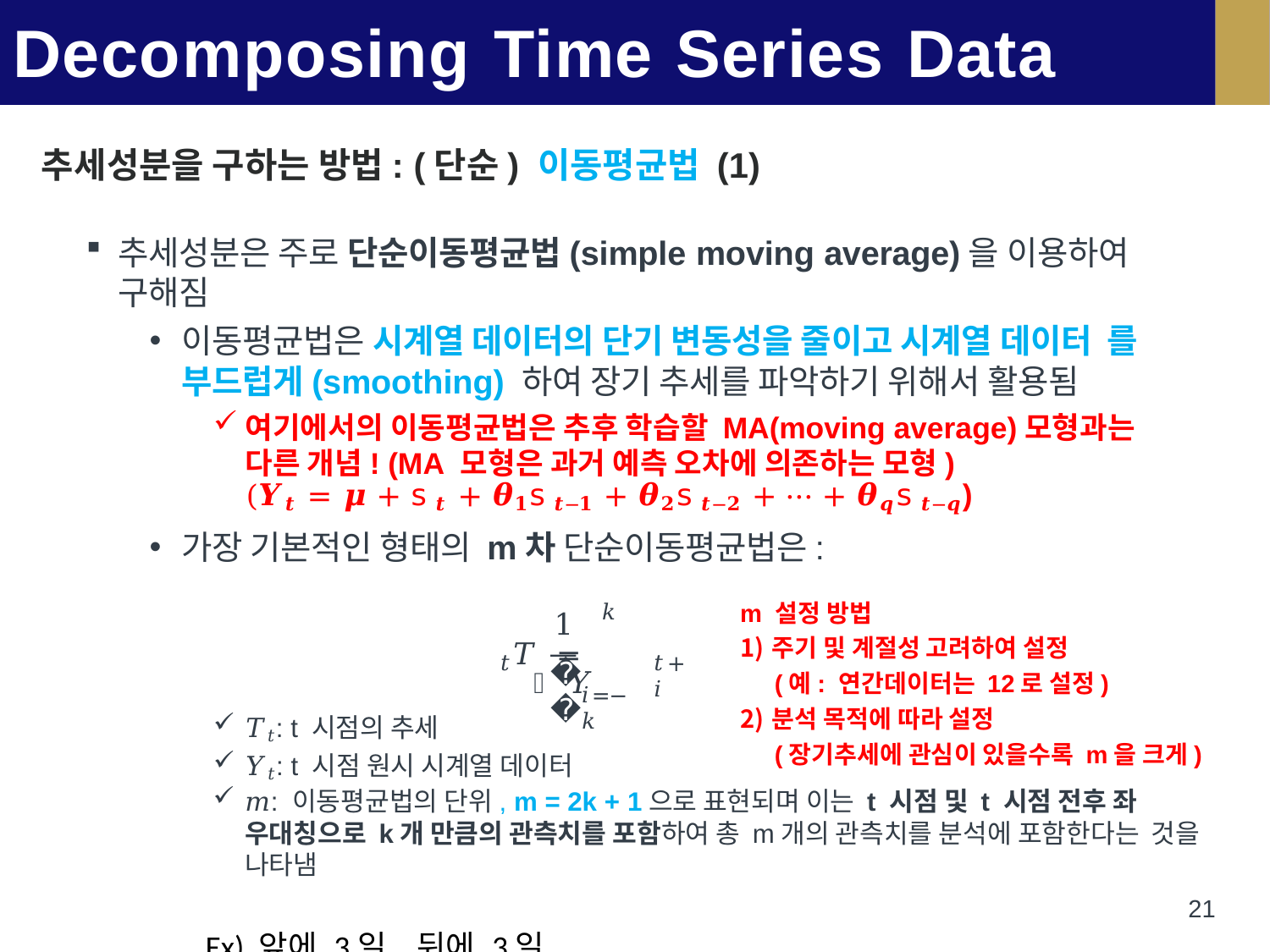

# Decomposing Time Series Data
추세성분을 구하는 방법: (단순) 이동평균법 (1)

추세성분은 주로 단순이동평균법(simple moving average)을 이용하여
구해짐
이동평균법은 시계열 데이터의 단기 변동성을 줄이고 시계열 데이터  를 부드럽게(smoothing) 하여 장기 추세를 파악하기 위해서 활용됨
여기에서의 이동평균법은 추후 학습할 MA(moving average)모형과는  다른 개념! (MA 모형은 과거 예측 오차에 의존하는 모형)
(𝒀𝒕  = 𝝁 + 𝗌𝒕  + 𝜽𝟏𝗌𝒕−𝟏  + 𝜽𝟐𝗌𝒕−𝟐  + ⋯ + 𝜽𝒒𝗌𝒕−𝒒)
가장 기본적인 형태의 m차 단순이동평균법은:
m 설정 방법
주기 및 계절성 고려하여 설정
(예: 연간데이터는 12로 설정)
분석 목적에 따라 설정
(장기추세에 관심이 있을수록 m을 크게)
𝑘
1
𝑇 =	෍ 𝑌
𝑡
𝑡+𝑖
𝑚

𝑖=−𝑘
𝑇𝑡: t 시점의 추세
𝑌𝑡: t 시점 원시 시계열 데이터
𝑚: 이동평균법의 단위, m = 2k + 1으로 표현되며 이는 t 시점 및 t 시점 전후 좌  우대칭으로 k개 만큼의 관측치를 포함하여 총 m개의 관측치를 분석에 포함한다는  것을 나타냄
21
Ex) 앞에 3일, 뒤에 3일